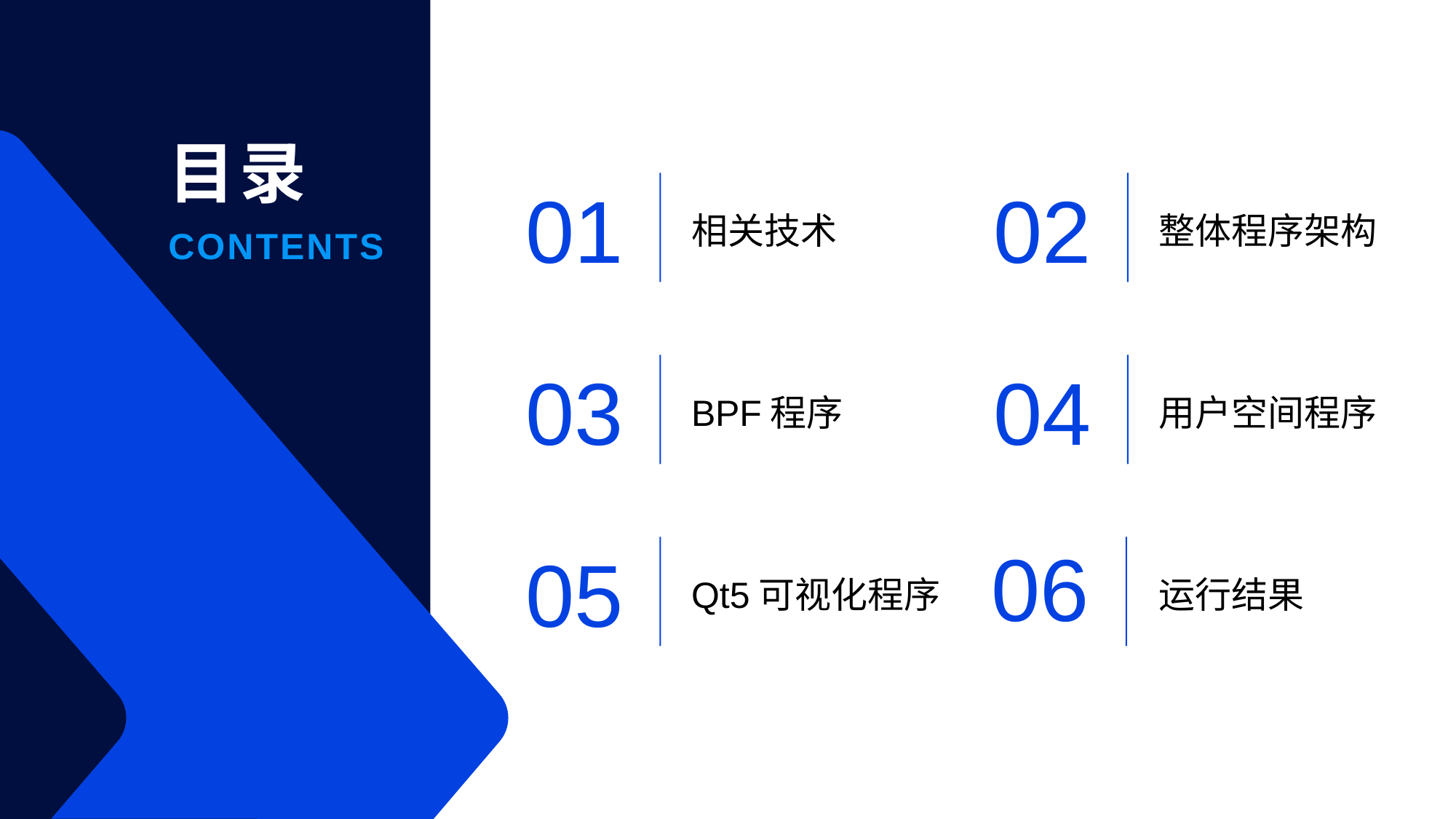

目录
01
02

相关技术

整体程序架构
03
04

BPF程序

用户空间程序
05

Qt5可视化程序
CONTENTS
06

运行结果